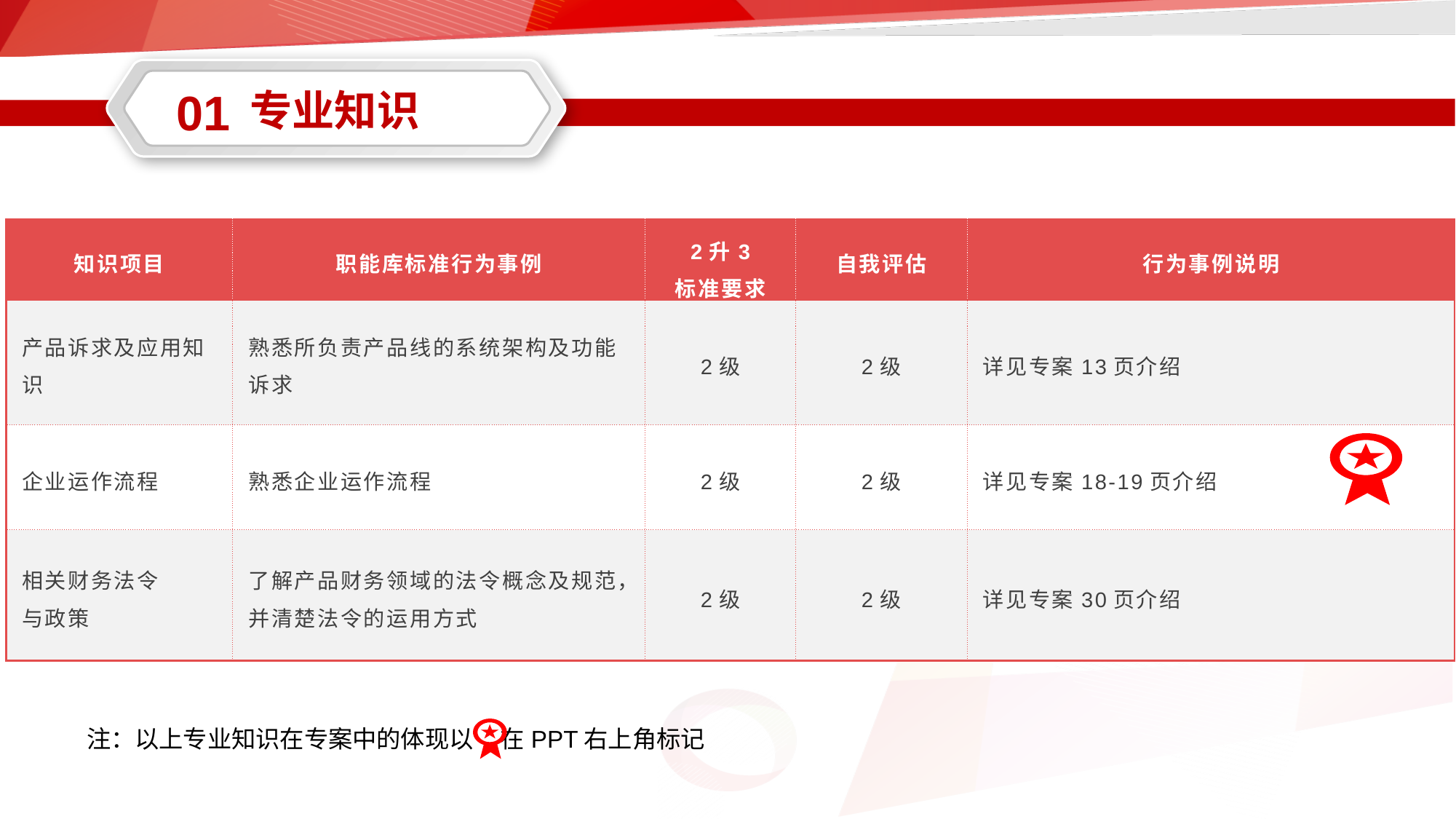

01
专业知识

| 知识项目 | 职能库标准行为事例 | 2升3 标准要求 | 自我评估 | 行为事例说明 |
| --- | --- | --- | --- | --- |
| 产品诉求及应用知识 | 熟悉所负责产品线的系统架构及功能诉求 | 2级 | 2级 | 详见专案13页介绍 |
| 企业运作流程 | 熟悉企业运作流程 | 2级 | 2级 | 详见专案18-19页介绍 |
| 相关财务法令 与政策 | 了解产品财务领域的法令概念及规范，并清楚法令的运用方式 | 2级 | 2级 | 详见专案30页介绍 |

注：以上专业知识在专案中的体现以     在PPT右上角标记
6